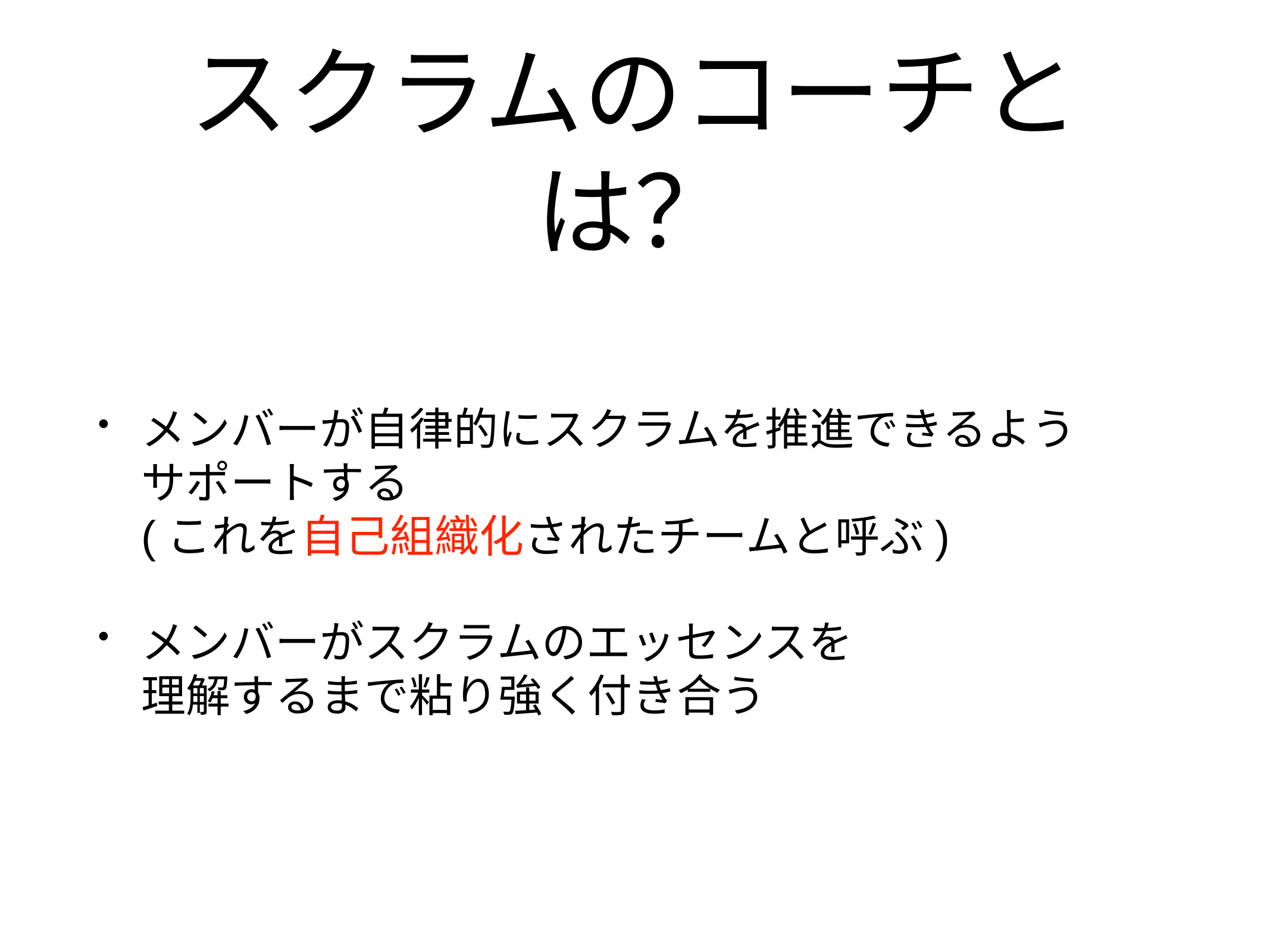

# スクラムのコーチとは？
メンバーが自律的にスクラムを推進できるよう
サポートする
(これを自己組織化されたチームと呼ぶ)
メンバーがスクラムのエッセンスを
理解するまで粘り強く付き合う